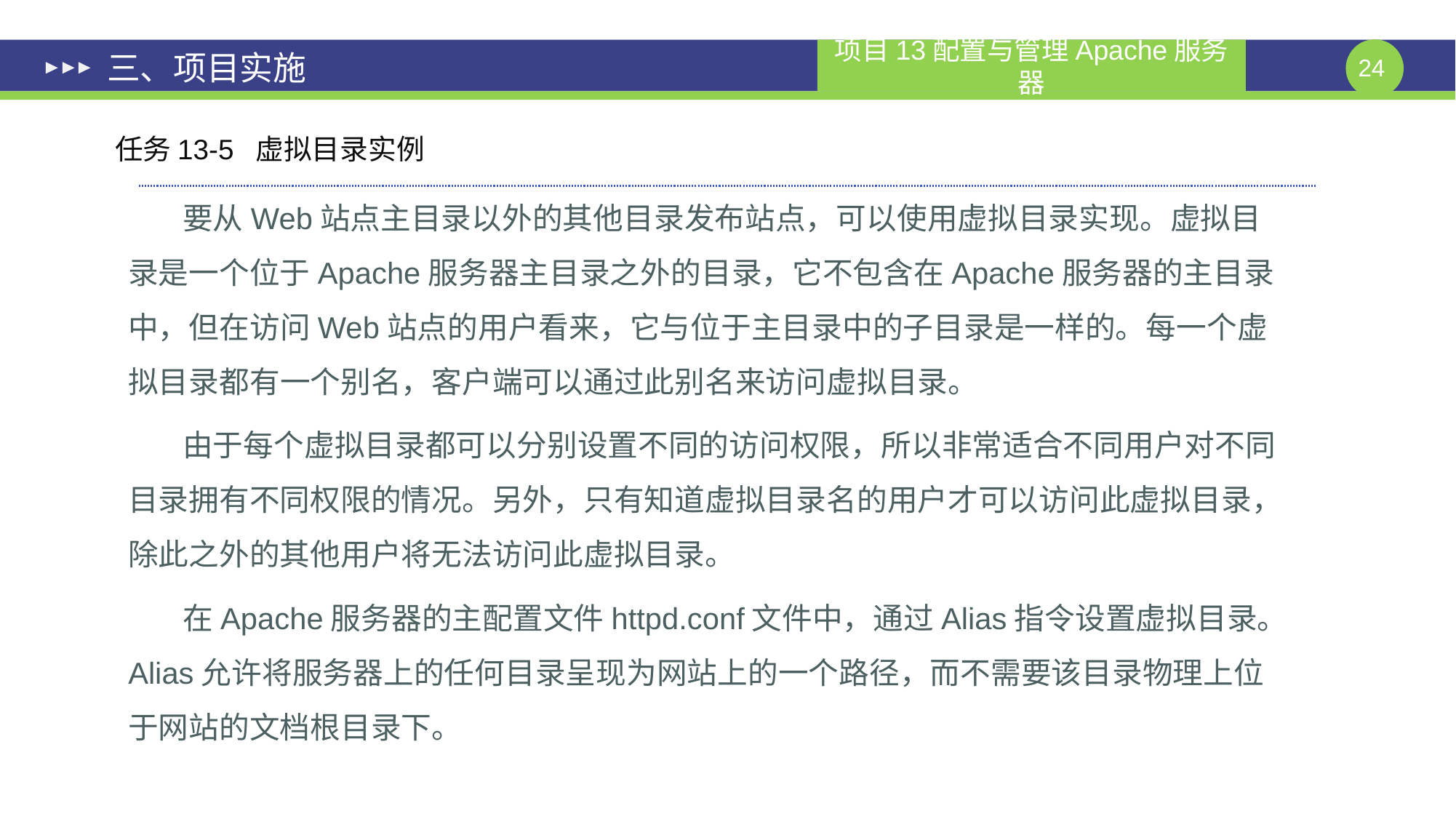

# 三、项目实施
任务13-5  虚拟目录实例
要从Web站点主目录以外的其他目录发布站点，可以使用虚拟目录实现。虚拟目录是一个位于Apache服务器主目录之外的目录，它不包含在Apache服务器的主目录中，但在访问Web站点的用户看来，它与位于主目录中的子目录是一样的。每一个虚拟目录都有一个别名，客户端可以通过此别名来访问虚拟目录。
由于每个虚拟目录都可以分别设置不同的访问权限，所以非常适合不同用户对不同目录拥有不同权限的情况。另外，只有知道虚拟目录名的用户才可以访问此虚拟目录，除此之外的其他用户将无法访问此虚拟目录。
在Apache服务器的主配置文件httpd.conf文件中，通过Alias指令设置虚拟目录。Alias允许将服务器上的任何目录呈现为网站上的一个路径，而不需要该目录物理上位于网站的文档根目录下。